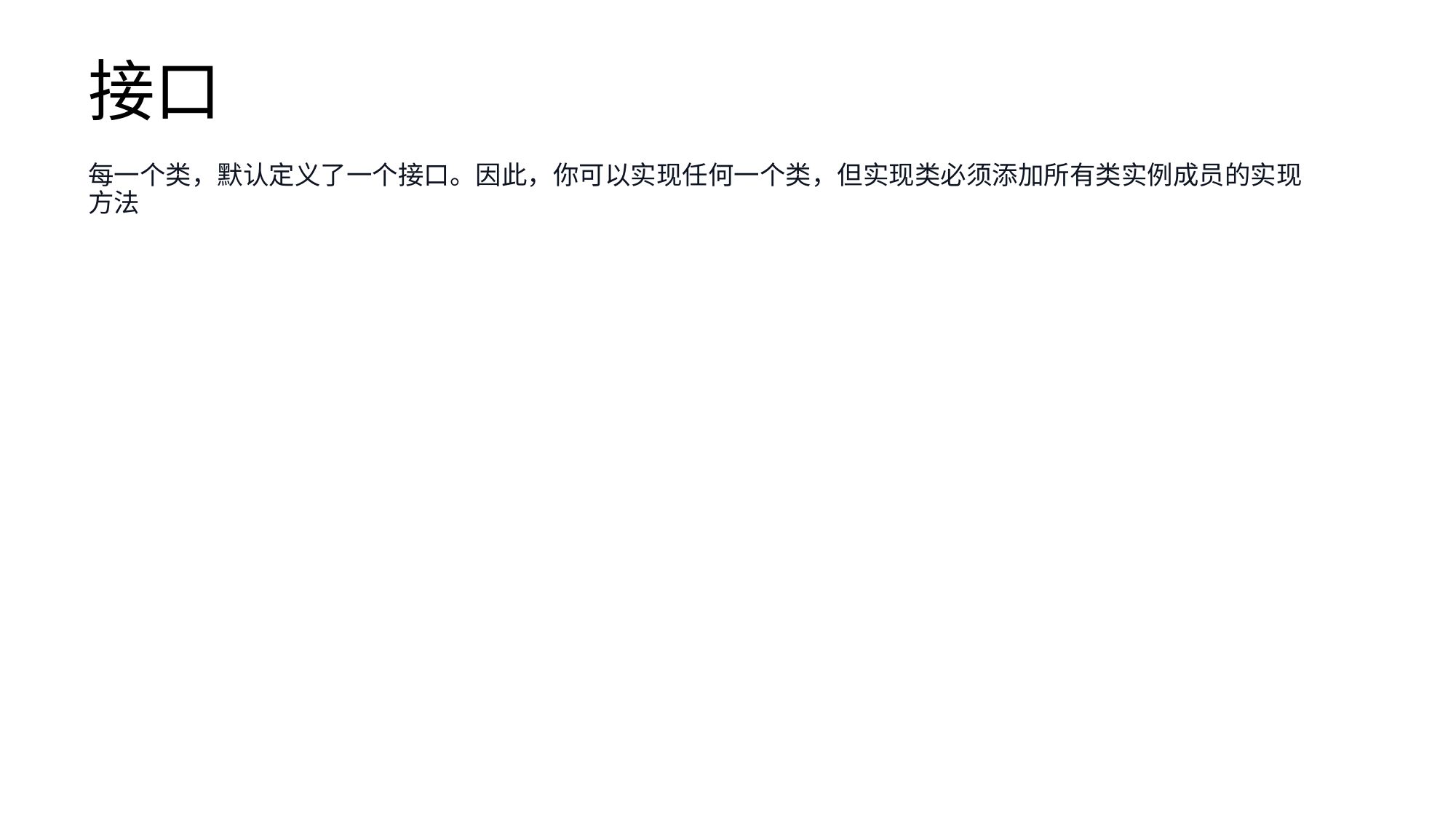

# 接口
每一个类，默认定义了一个接口。因此，你可以实现任何一个类，但实现类必须添加所有类实例成员的实现方法